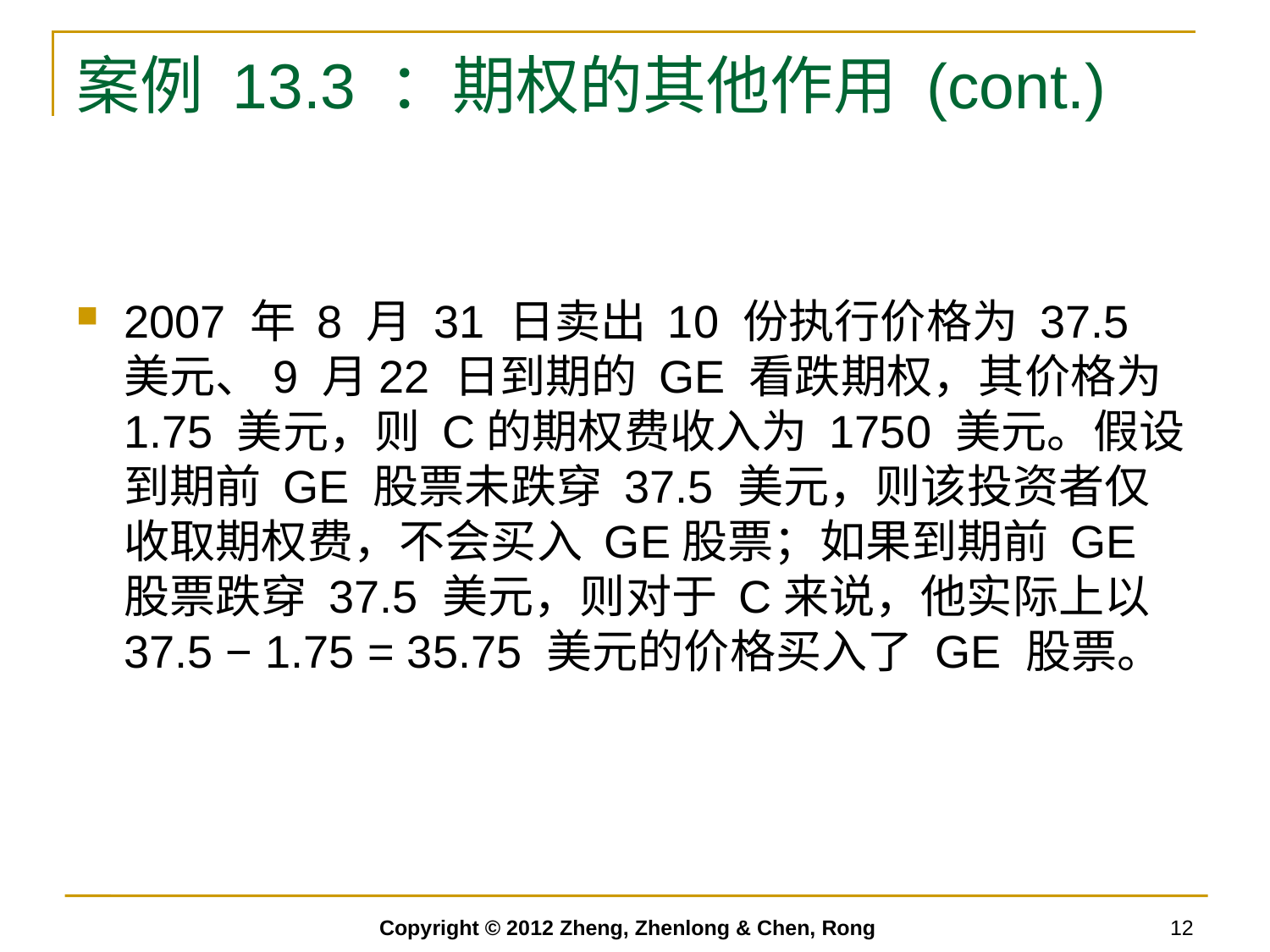

# 案例 13.3 ：期权的其他作用 (cont.)

2007 年 8 月 31 日卖出 10 份执行价格为 37.5 美元、9 月22 日到期的 GE 看跌期权，其价格为 1.75 美元，则 C的期权费收入为 1750 美元。假设到期前 GE 股票未跌穿 37.5 美元，则该投资者仅收取期权费，不会买入 GE股票；如果到期前 GE 股票跌穿 37.5 美元，则对于 C来说，他实际上以 37.5 − 1.75 = 35.75 美元的价格买入了 GE 股票。
Copyright © 2012 Zheng, Zhenlong & Chen, Rong
12